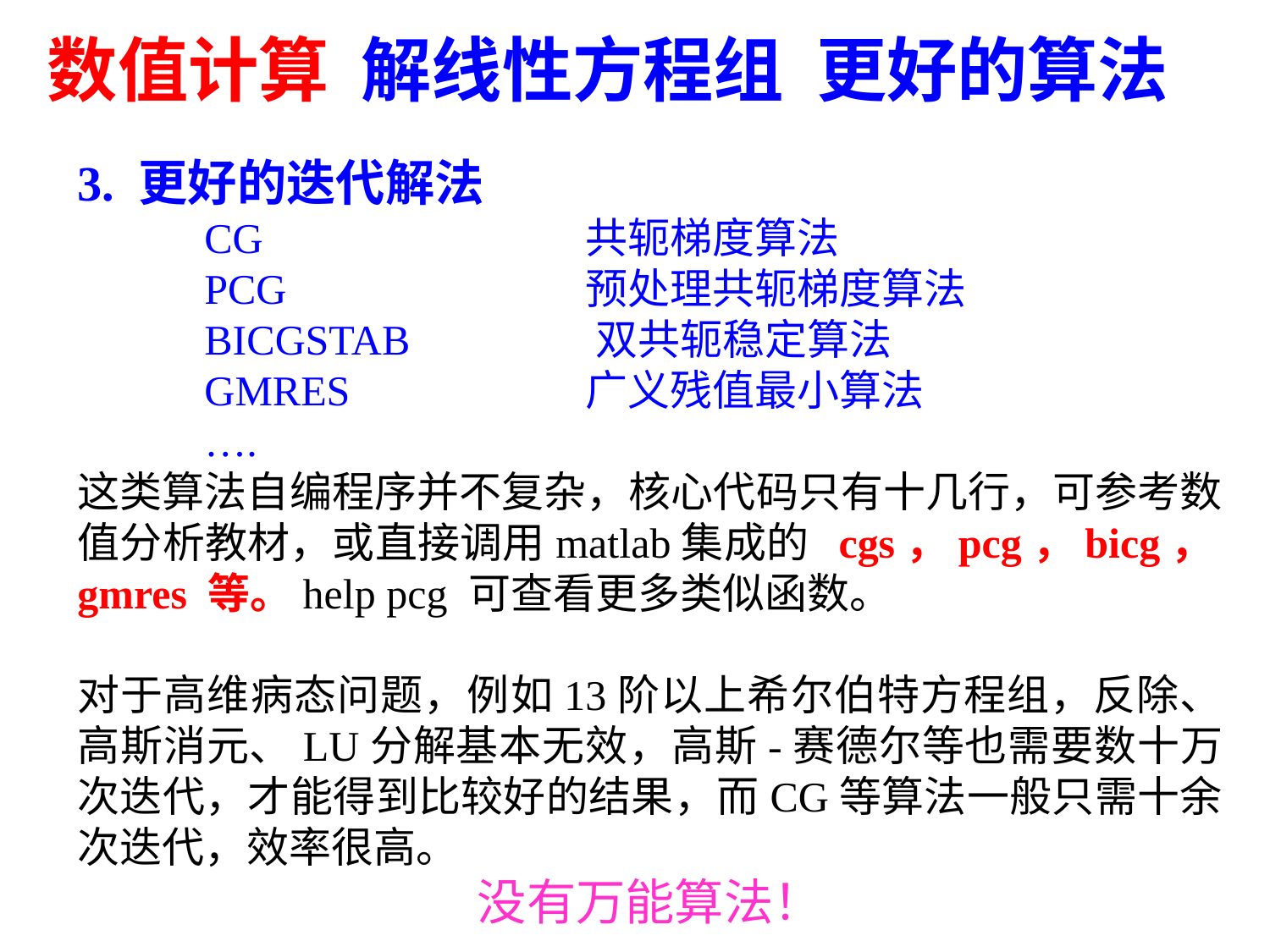

数值计算  解线性方程组  更好的算法
3. 更好的迭代解法
	CG			共轭梯度算法
	PCG			预处理共轭梯度算法
	BICGSTAB	            双共轭稳定算法
	GMRES		广义残值最小算法
	….
这类算法自编程序并不复杂，核心代码只有十几行，可参考数值分析教材，或直接调用matlab集成的  cgs，pcg，bicg，  gmres 等。help pcg 可查看更多类似函数。

对于高维病态问题，例如13阶以上希尔伯特方程组，反除、高斯消元、LU分解基本无效，高斯-赛德尔等也需要数十万次迭代，才能得到比较好的结果，而CG等算法一般只需十余次迭代，效率很高。
没有万能算法！
14